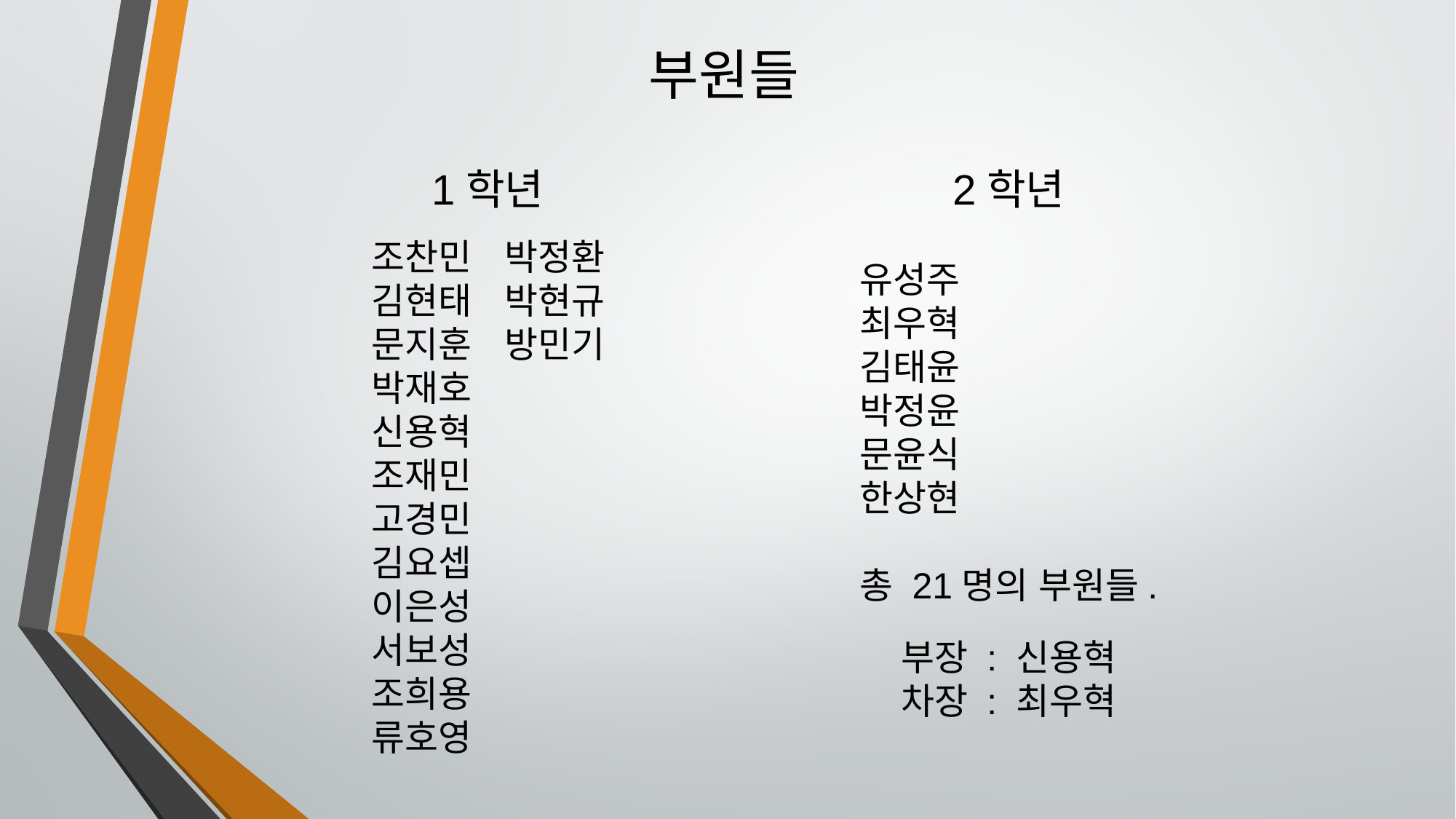

부원들

조찬민
김현태
문지훈
박재호
신용혁
조재민
고경민
김요셉
이은성
서보성
조희용
류호영

박정환
박현규
방민기

1학년
2학년

유성주
최우혁
김태윤
박정윤
문윤식
한상현

총 21명의 부원들.
부장 : 신용혁
차장 : 최우혁